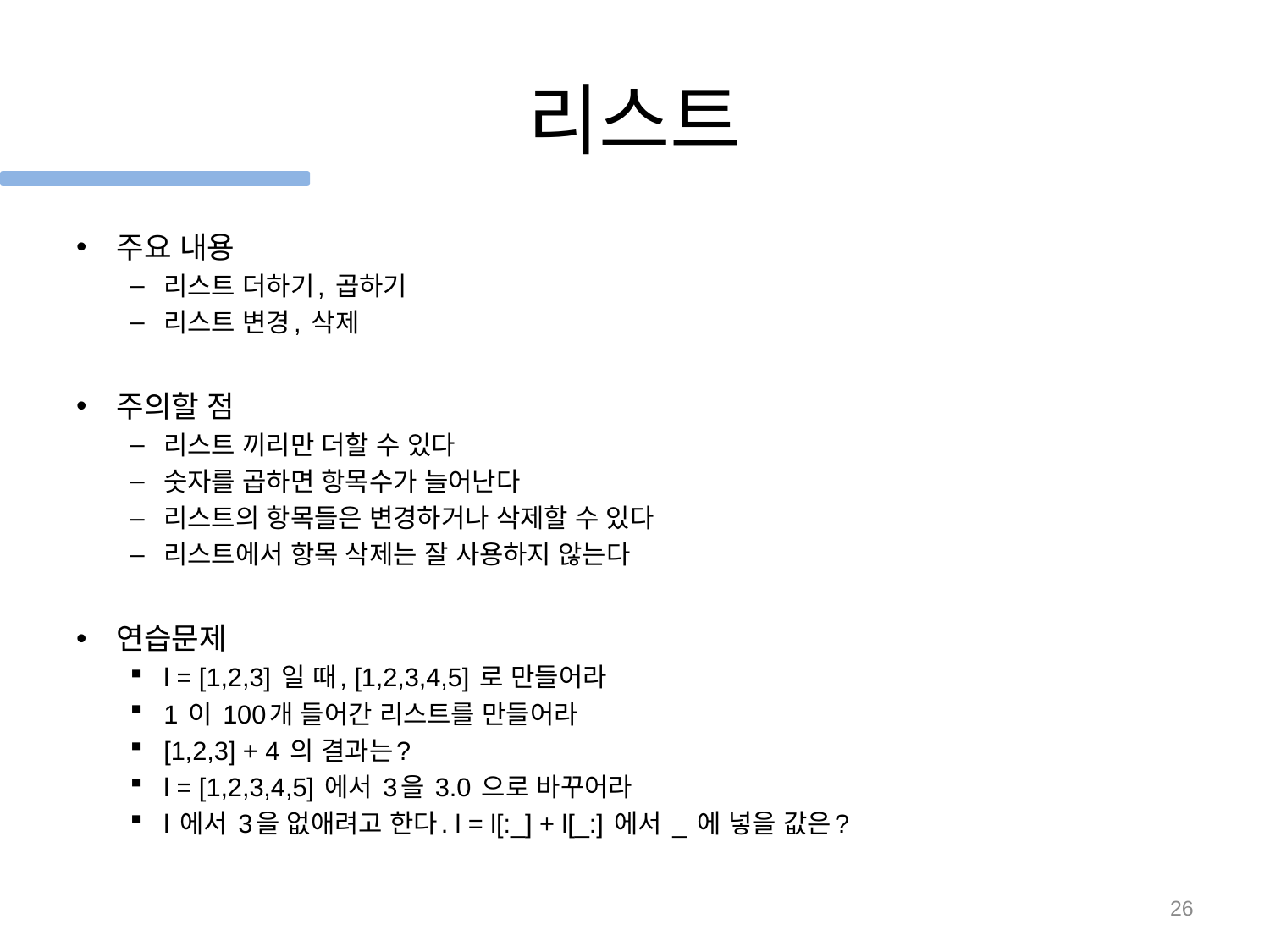

# 리스트

주요 내용
리스트 더하기, 곱하기
리스트 변경, 삭제

주의할 점
리스트 끼리만 더할 수 있다
숫자를 곱하면 항목수가 늘어난다
리스트의 항목들은 변경하거나 삭제할 수 있다
리스트에서 항목 삭제는 잘 사용하지 않는다

연습문제
l = [1,2,3] 일 때, [1,2,3,4,5] 로 만들어라
1 이 100개 들어간 리스트를 만들어라
[1,2,3] + 4 의 결과는?
l = [1,2,3,4,5] 에서 3을 3.0 으로 바꾸어라
l 에서 3을 없애려고 한다. l = l[:_] + l[_:] 에서 _ 에 넣을 값은?
26